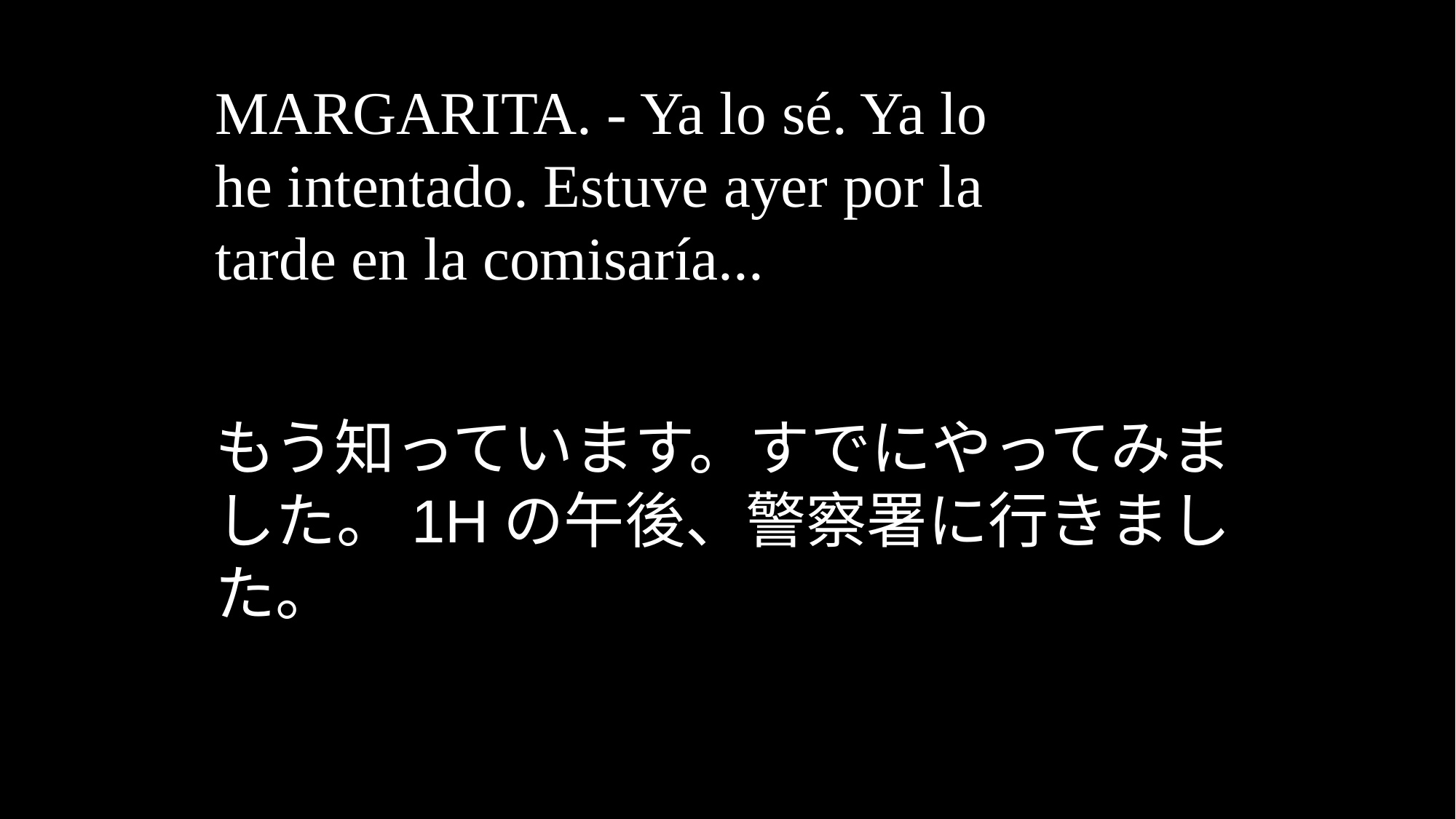

MARGARITA. - Ya lo sé. Ya lo he intentado. Estuve ayer por la tarde en la comisaría...

もう知っています。すでにやってみました。1Hの午後、警察署に行きました。